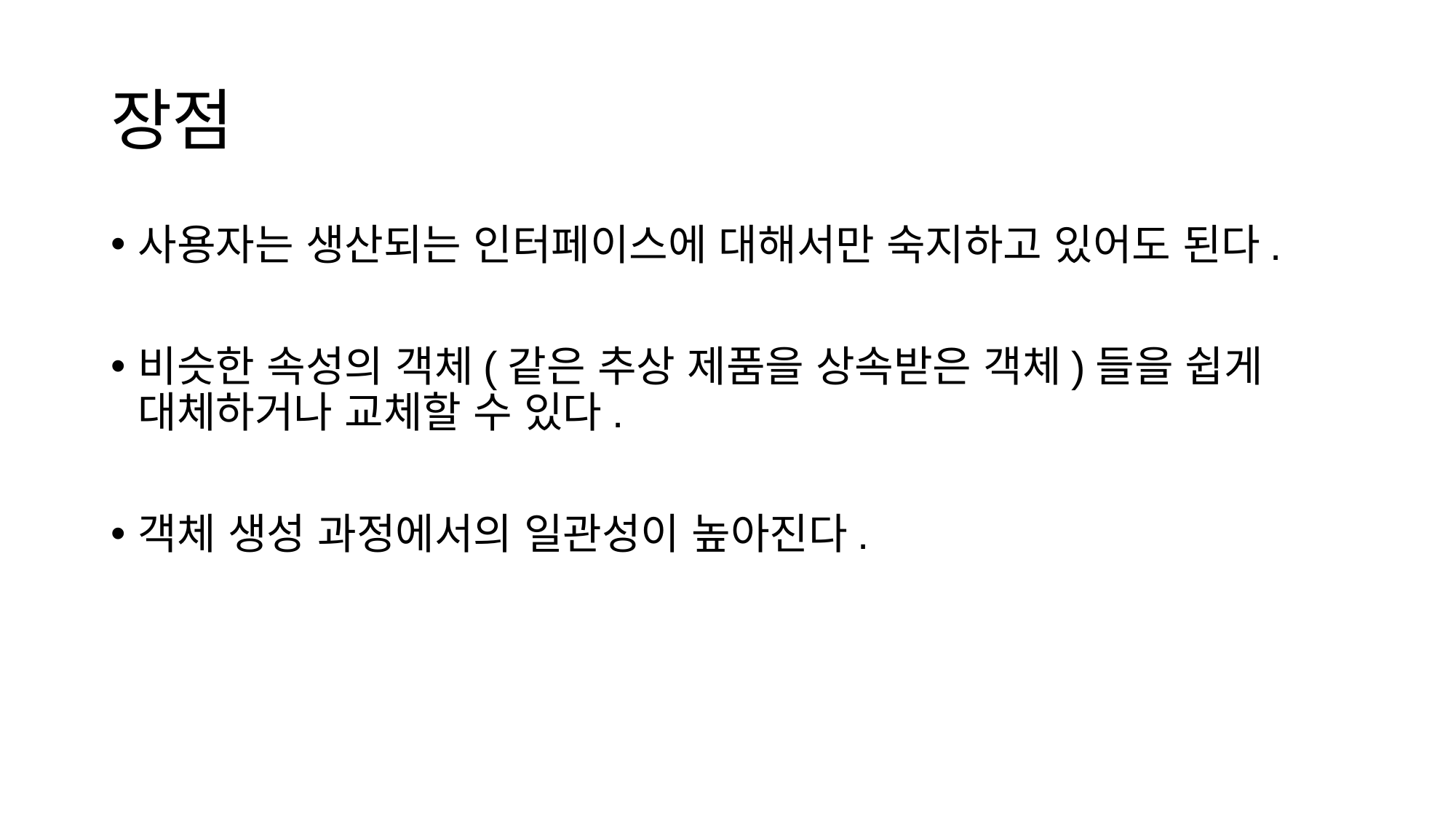

# 장점
사용자는 생산되는 인터페이스에 대해서만 숙지하고 있어도 된다.

비슷한 속성의 객체(같은 추상 제품을 상속받은 객체)들을 쉽게 대체하거나 교체할 수 있다.

객체 생성 과정에서의 일관성이 높아진다.